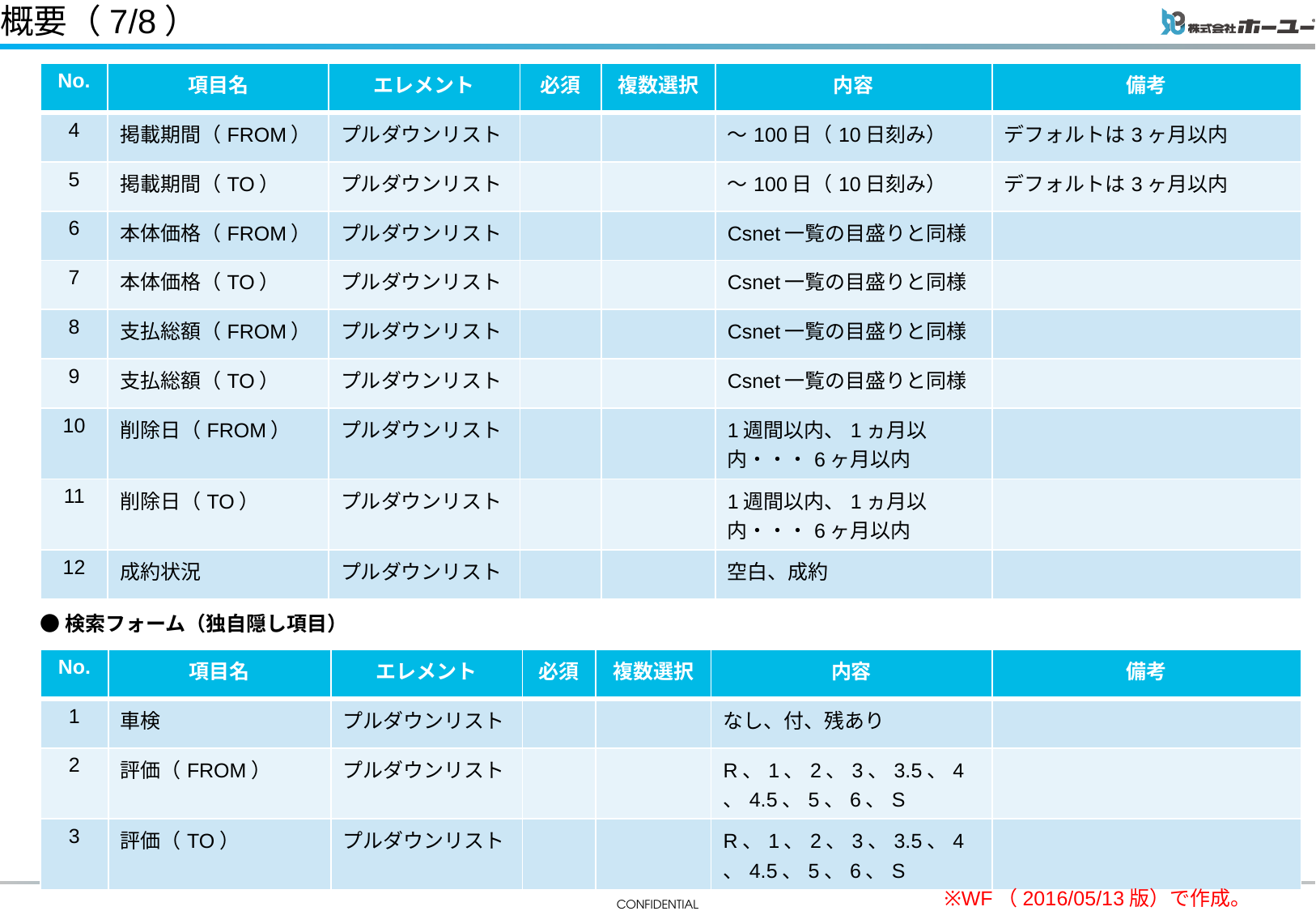

# 概要（7/8）
| No. | 項目名 | エレメント | 必須 | 複数選択 | 内容 | 備考 |
| --- | --- | --- | --- | --- | --- | --- |
| 4 | 掲載期間（FROM） | プルダウンリスト |  |  | ～100日（10日刻み） | デフォルトは3ヶ月以内 |
| 5 | 掲載期間（TO） | プルダウンリスト |  |  | ～100日（10日刻み） | デフォルトは3ヶ月以内 |
| 6 | 本体価格（FROM） | プルダウンリスト |  |  | Csnet一覧の目盛りと同様 |  |
| 7 | 本体価格（TO） | プルダウンリスト |  |  | Csnet一覧の目盛りと同様 |  |
| 8 | 支払総額（FROM） | プルダウンリスト |  |  | Csnet一覧の目盛りと同様 |  |
| 9 | 支払総額（TO） | プルダウンリスト |  |  | Csnet一覧の目盛りと同様 |  |
| 10 | 削除日（FROM） | プルダウンリスト |  |  | 1週間以内、1ヵ月以内・・・6ヶ月以内 |  |
| 11 | 削除日（TO） | プルダウンリスト |  |  | 1週間以内、1ヵ月以内・・・6ヶ月以内 |  |
| 12 | 成約状況 | プルダウンリスト |  |  | 空白、成約 |  |
●検索フォーム（独自隠し項目）
| No. | 項目名 | エレメント | 必須 | 複数選択 | 内容 | 備考 |
| --- | --- | --- | --- | --- | --- | --- |
| 1 | 車検 | プルダウンリスト |  |  | なし、付、残あり |  |
| 2 | 評価（FROM） | プルダウンリスト |  |  | R、1、2、3、3.5、4、4.5、5、6、S |  |
| 3 | 評価（TO） | プルダウンリスト |  |  | R、1、2、3、3.5、4、4.5、5、6、S |  |
※WF（2016/05/13版）で作成。